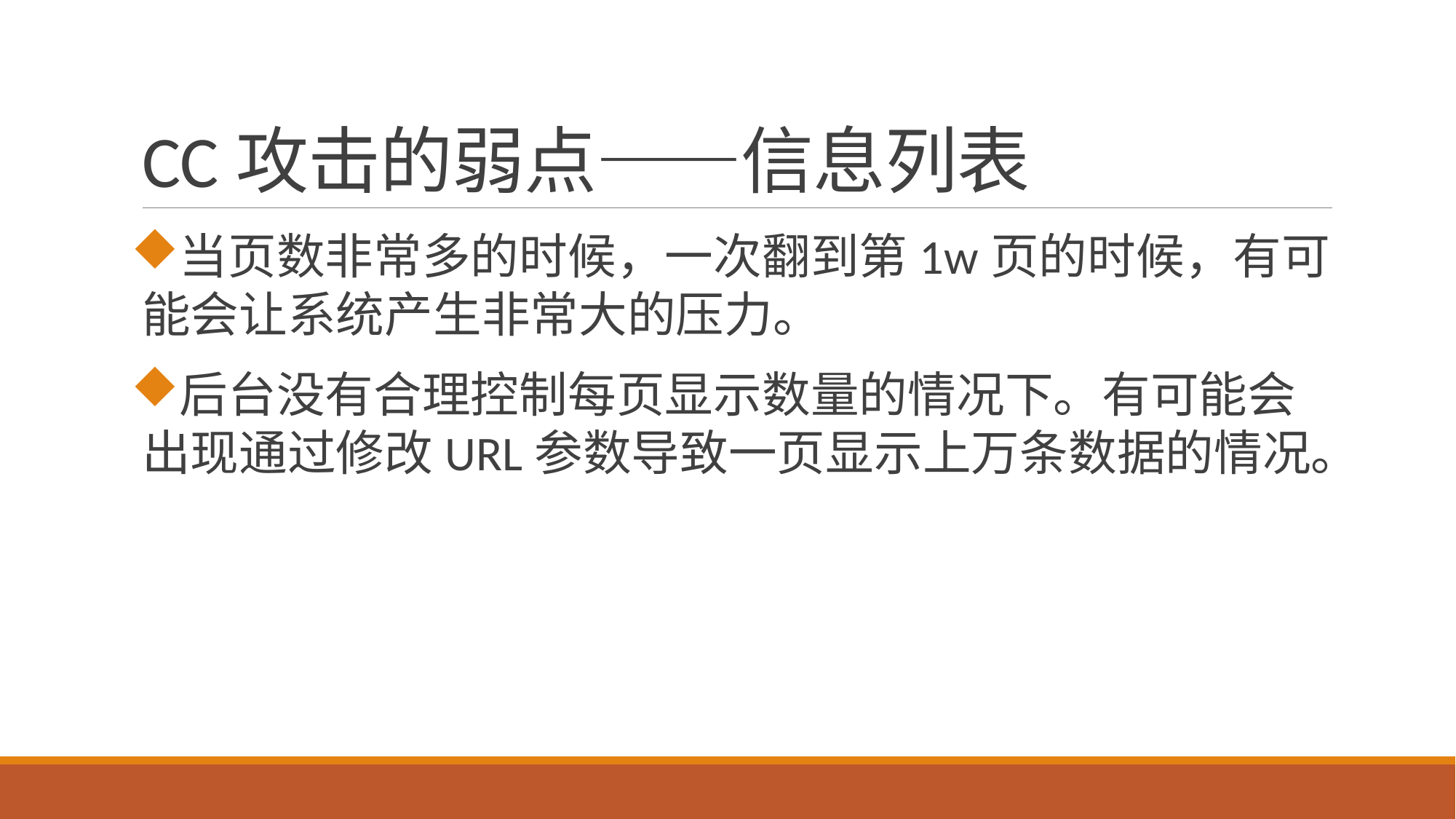

# CC攻击的弱点——信息列表
当页数非常多的时候，一次翻到第1w页的时候，有可能会让系统产生非常大的压力。
后台没有合理控制每页显示数量的情况下。有可能会出现通过修改URL参数导致一页显示上万条数据的情况。